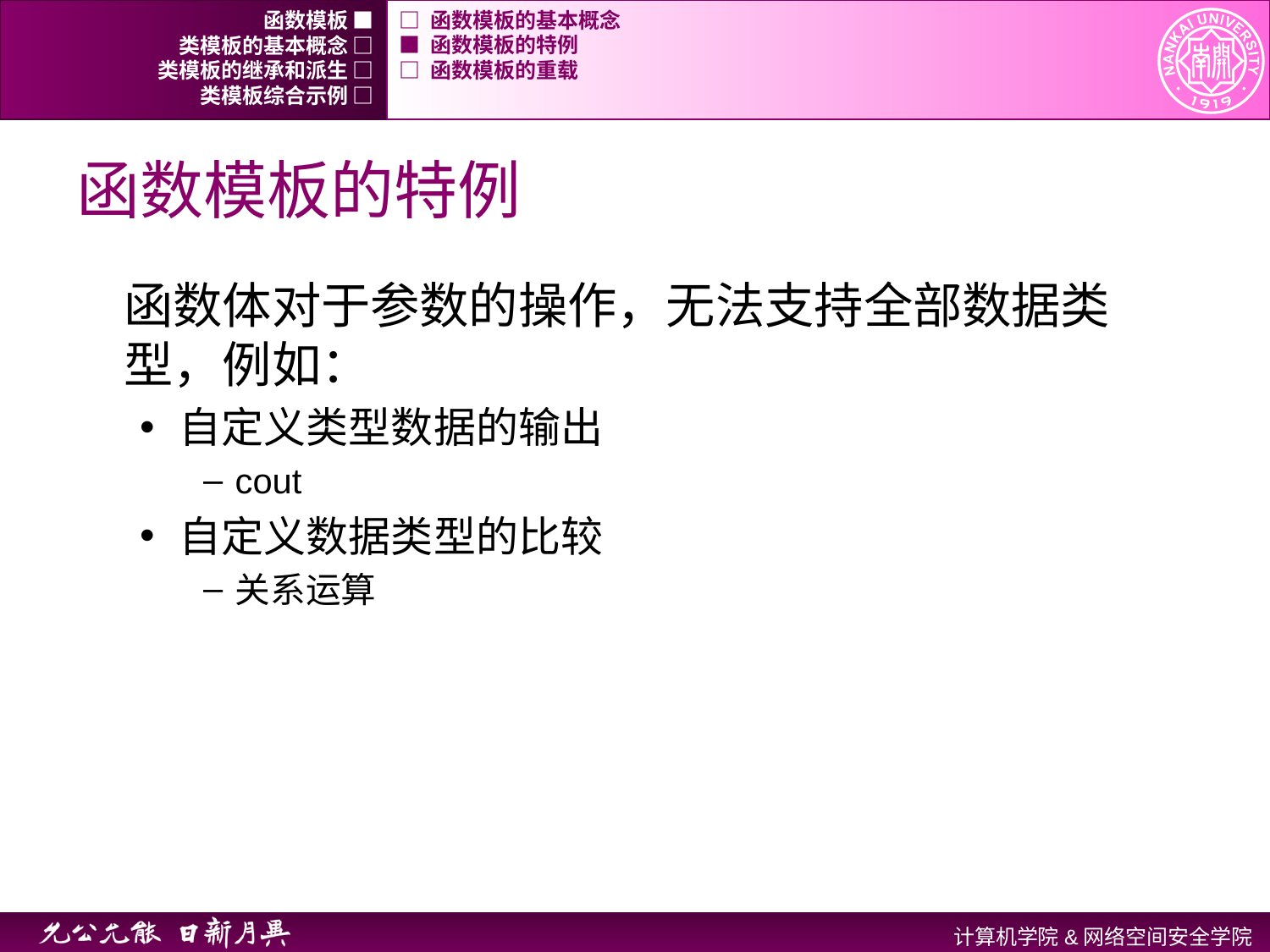

函数模板 ■
□ 函数模板的基本概念
类模板的基本概念 □
■ 函数模板的特例
类模板的继承和派生 □
□ 函数模板的重载
类模板综合示例 □

# 函数模板的特例
函数体对于参数的操作，无法支持全部数据类型，例如：
自定义类型数据的输出
cout
自定义数据类型的比较
关系运算